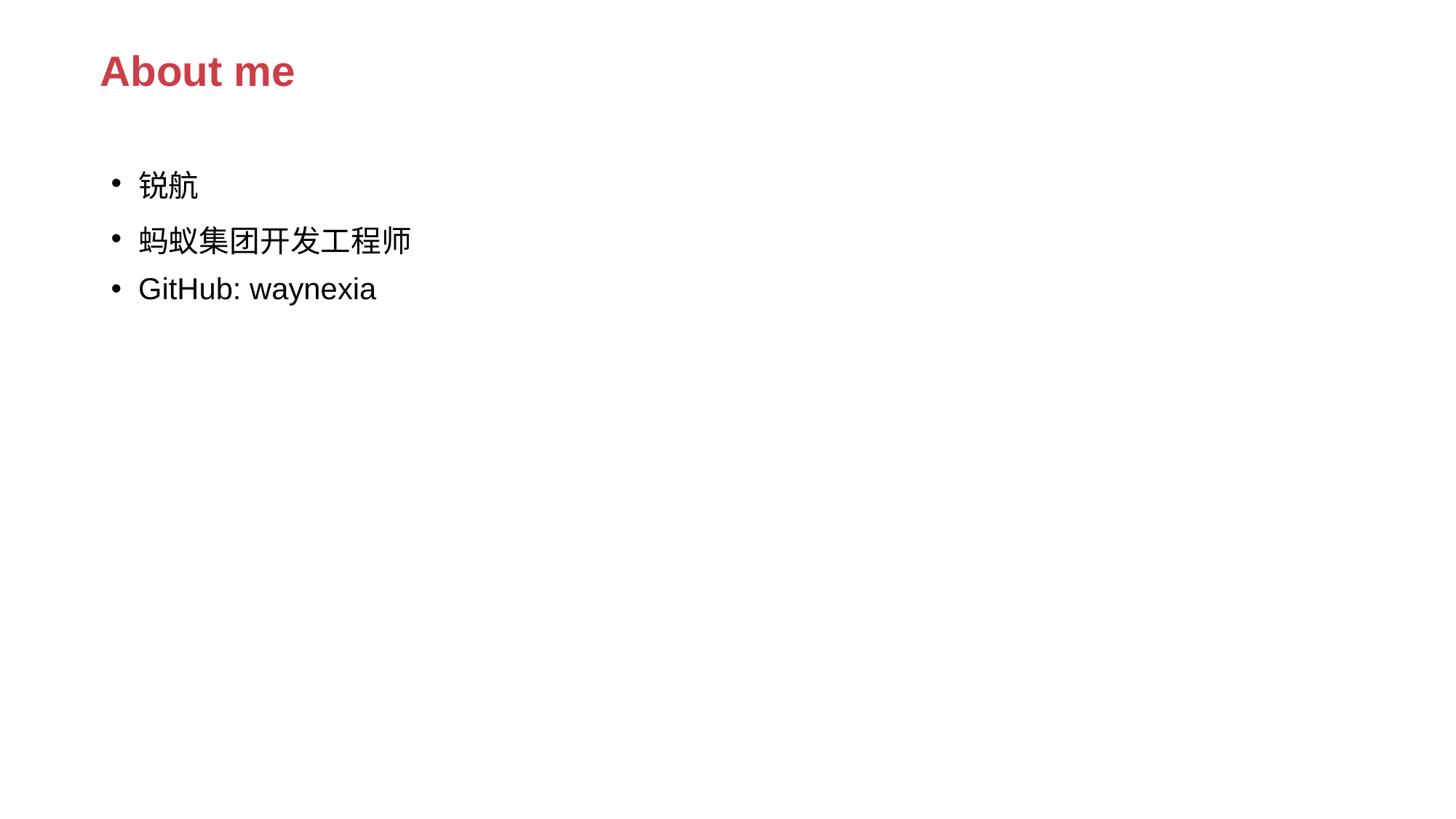

# About me
锐航
蚂蚁集团开发工程师
GitHub: waynexia